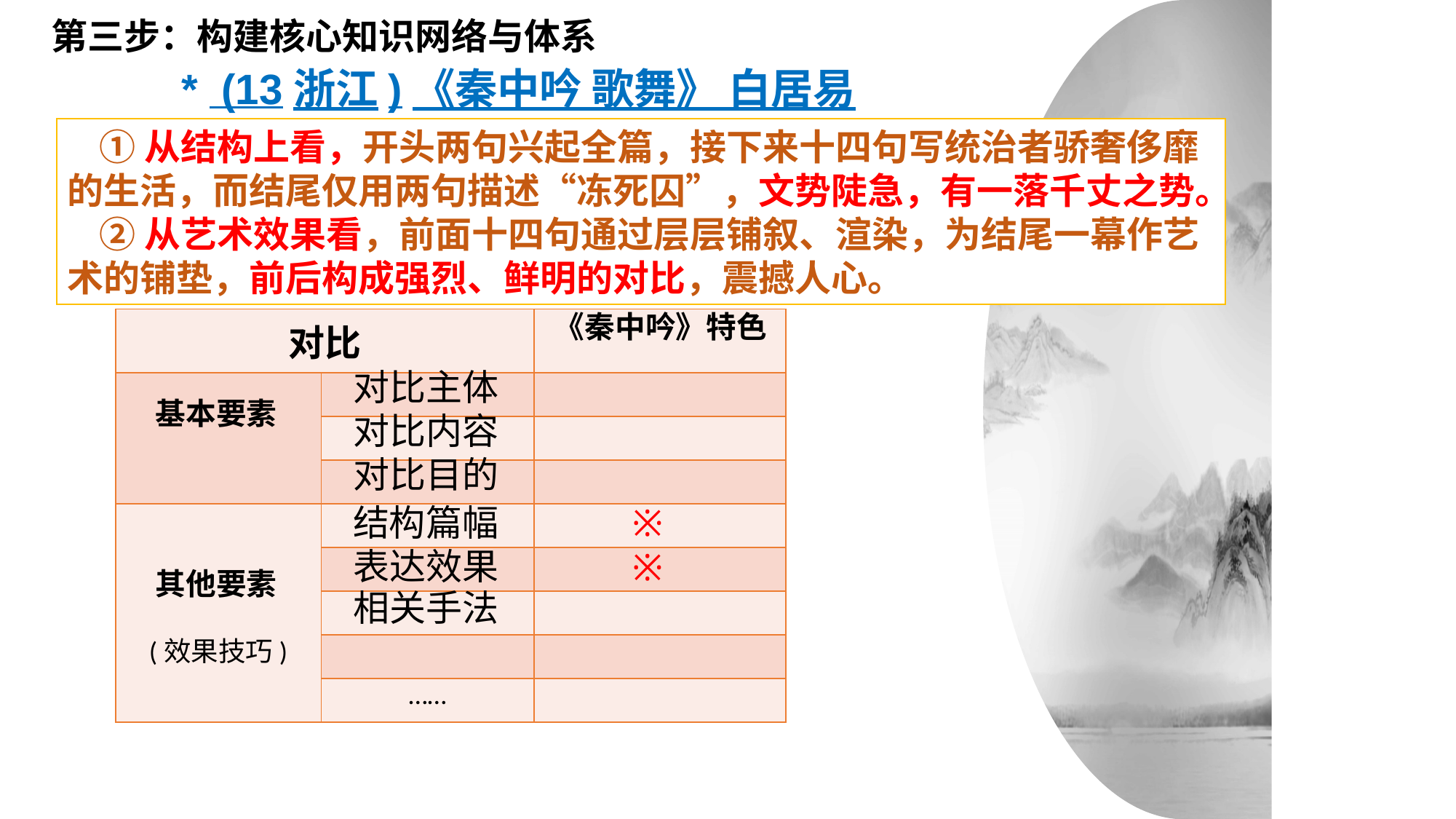

第三步：构建核心知识网络与体系
*  (13浙江)《秦中吟 歌舞》 白居易
①从结构上看，开头两句兴起全篇，接下来十四句写统治者骄奢侈靡的生活，而结尾仅用两句描述“冻死囚”，文势陡急，有一落千丈之势。
②从艺术效果看，前面十四句通过层层铺叙、渲染，为结尾一幕作艺术的铺垫，前后构成强烈、鲜明的对比，震撼人心。
《秦中吟》特色
| 对比 |  |  |
| --- | --- | --- |
|  |  |  |
|  |  |  |
|  |  |  |
|  |  |  |
|  |  |  |
|  |  |  |
|  |  |  |
|  | …… |  |
对比主体
对比内容
对比目的
基本要素
结构篇幅
表达效果
※
※
其他要素
相关手法
(效果技巧)